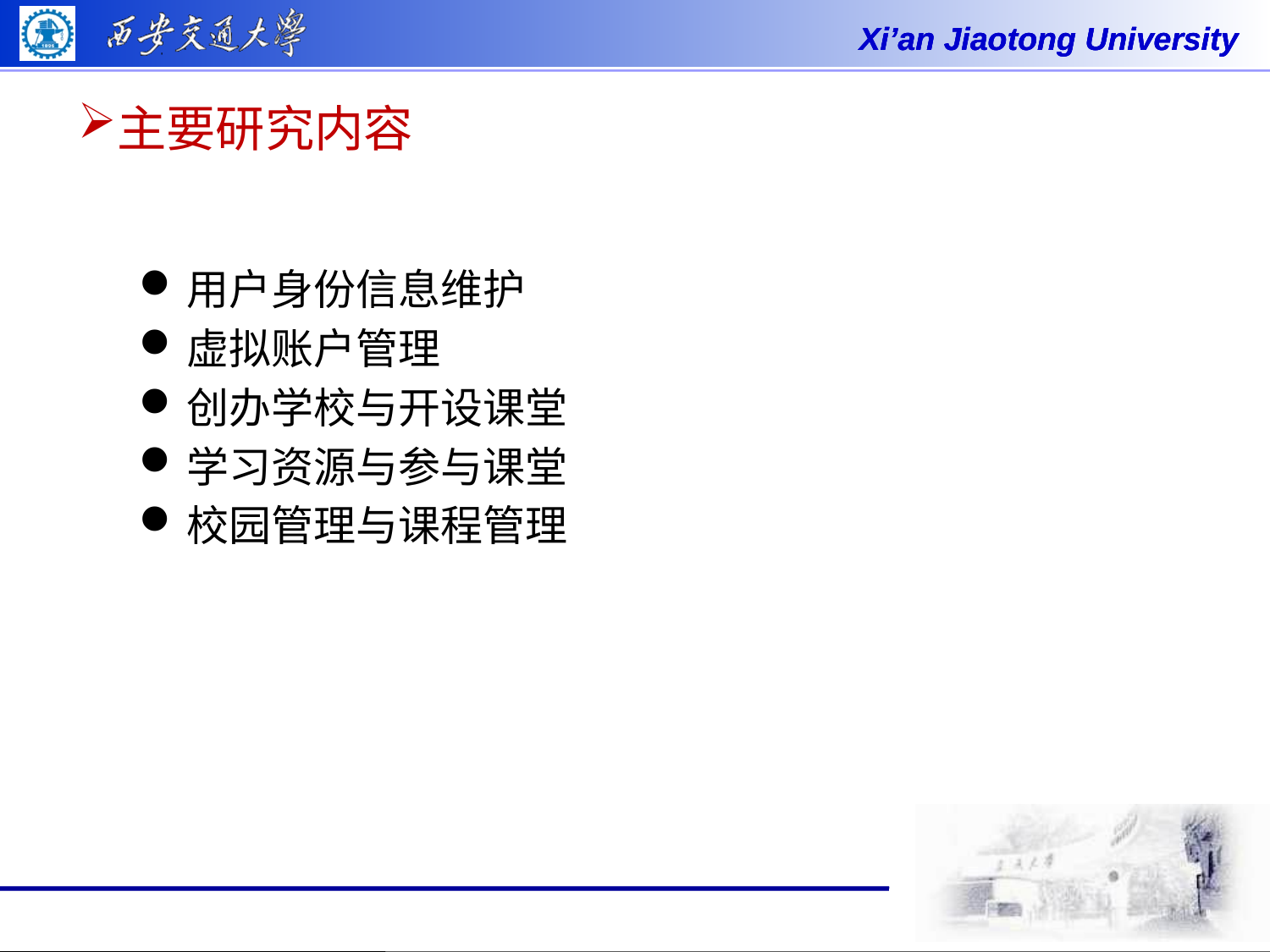

# 主要研究内容
用户身份信息维护
虚拟账户管理
创办学校与开设课堂
学习资源与参与课堂
校园管理与课程管理